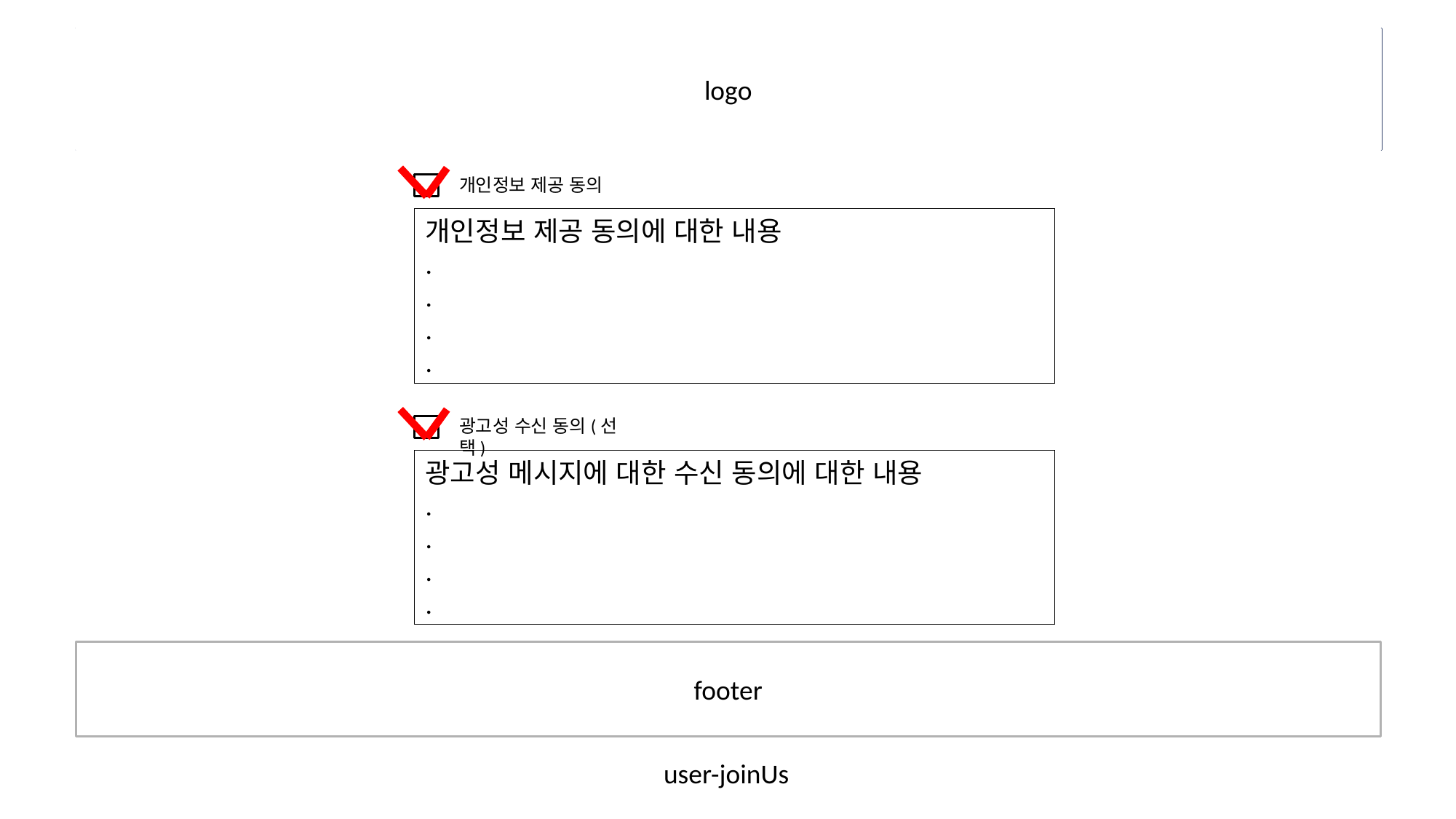

logo
inner
header
개인정보 제공 동의

개인정보 제공 동의에 대한 내용
.
.
.
.
광고성 수신 동의(선택)

광고성 메시지에 대한 수신 동의에 대한 내용
.
.
.
.

footer
user-joinUs